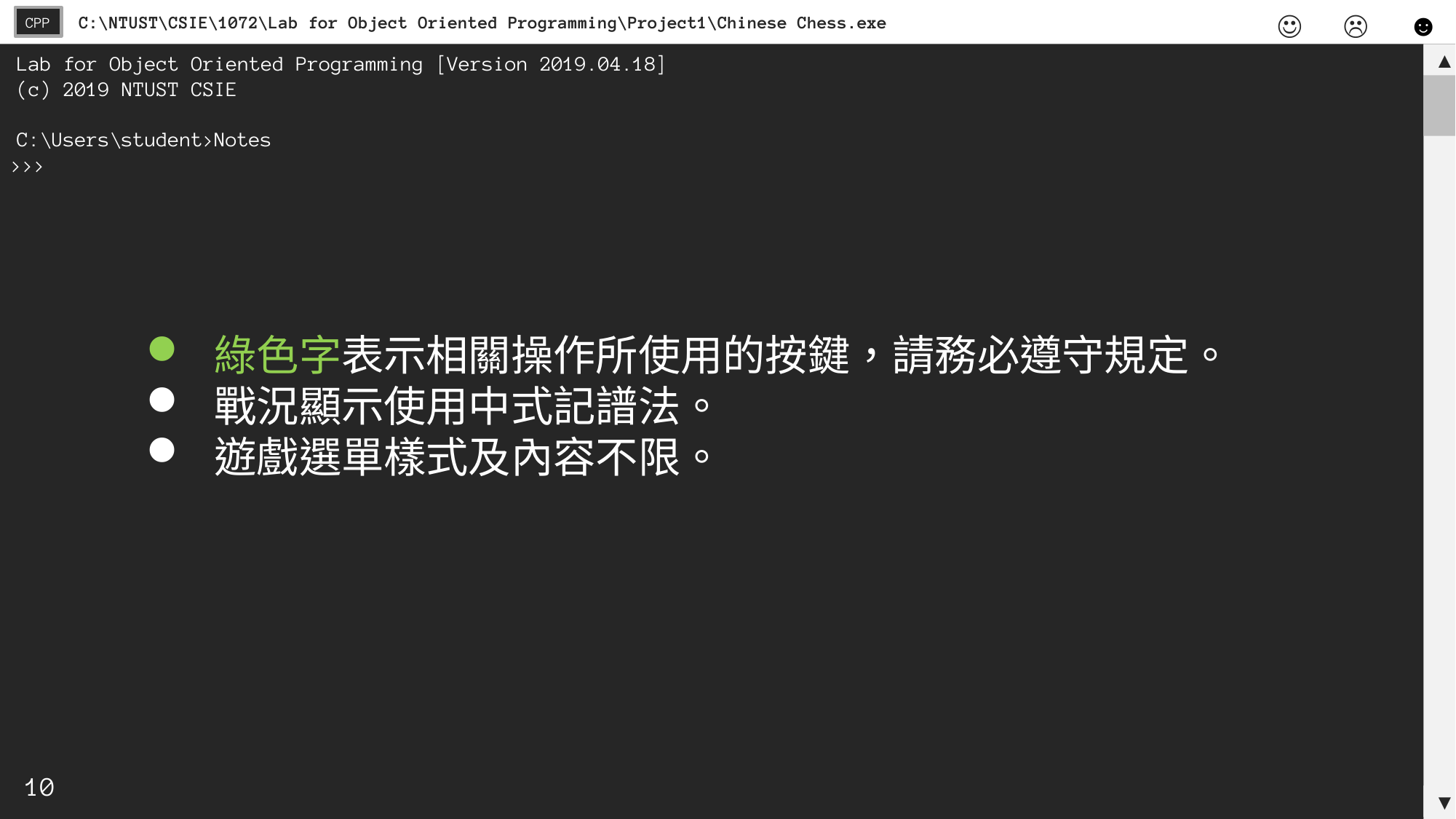

☻
☺
☹
C:\NTUST\CSIE\1072\Lab for Object Oriented Programming\Project1\Chinese Chess.exe
CPP
Lab for Object Oriented Programming [Version 2019.04.18]
(c) 2019 NTUST CSIE

C:\Users\student>

▲

Notes
>>>
綠色字表示相關操作所使用的按鍵，請務必遵守規定。
戰況顯示使用中式記譜法。
遊戲選單樣式及內容不限。
10
▼